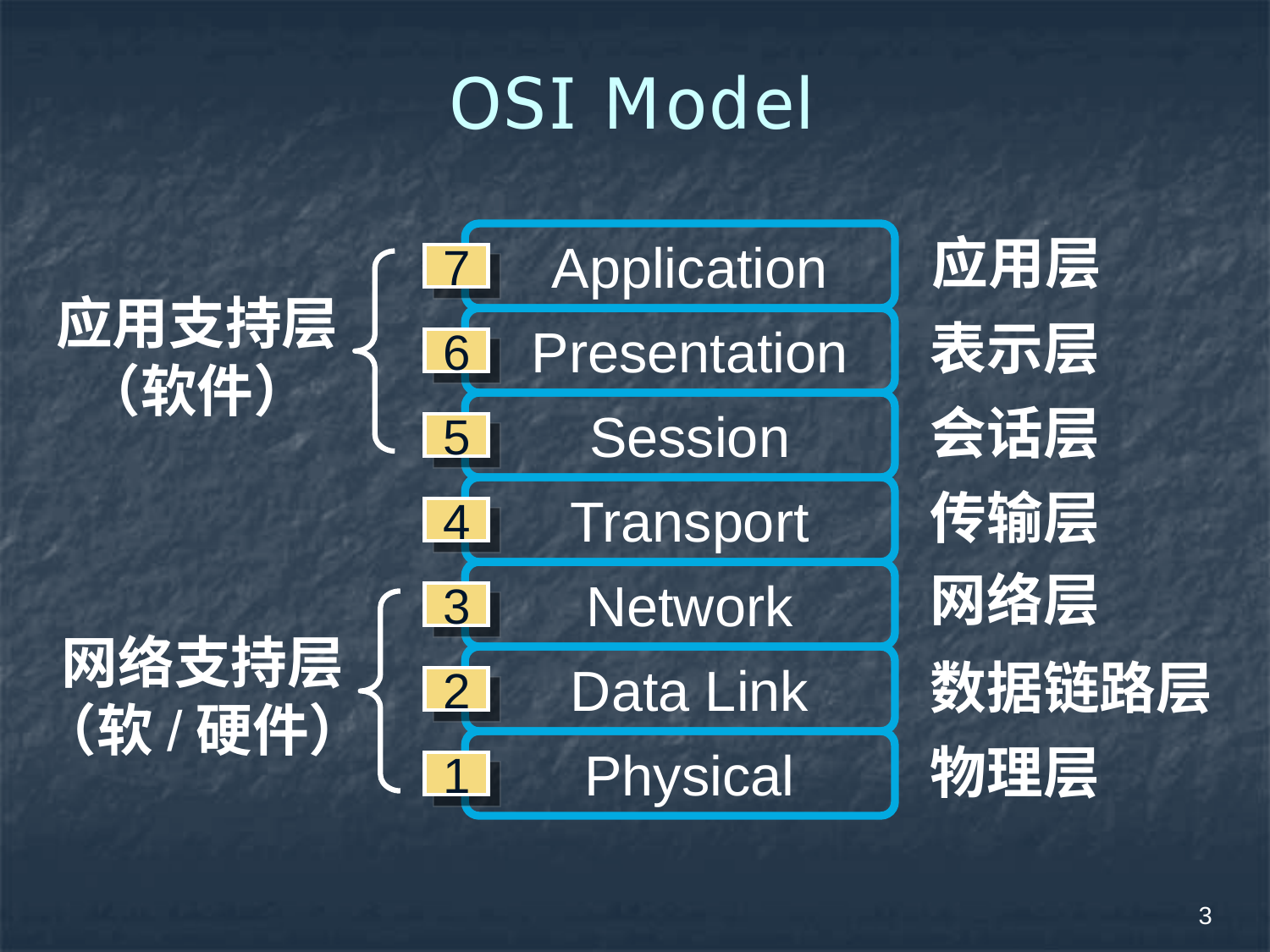

# OSI Model
应用层
Application

7

应用支持层
（软件）
表示层
Presentation
6
会话层
Session
5
传输层
Transport
4
网络层
Network
3

网络支持层
（软/硬件）
数据链路层
Data Link
2
物理层
Physical
1
3